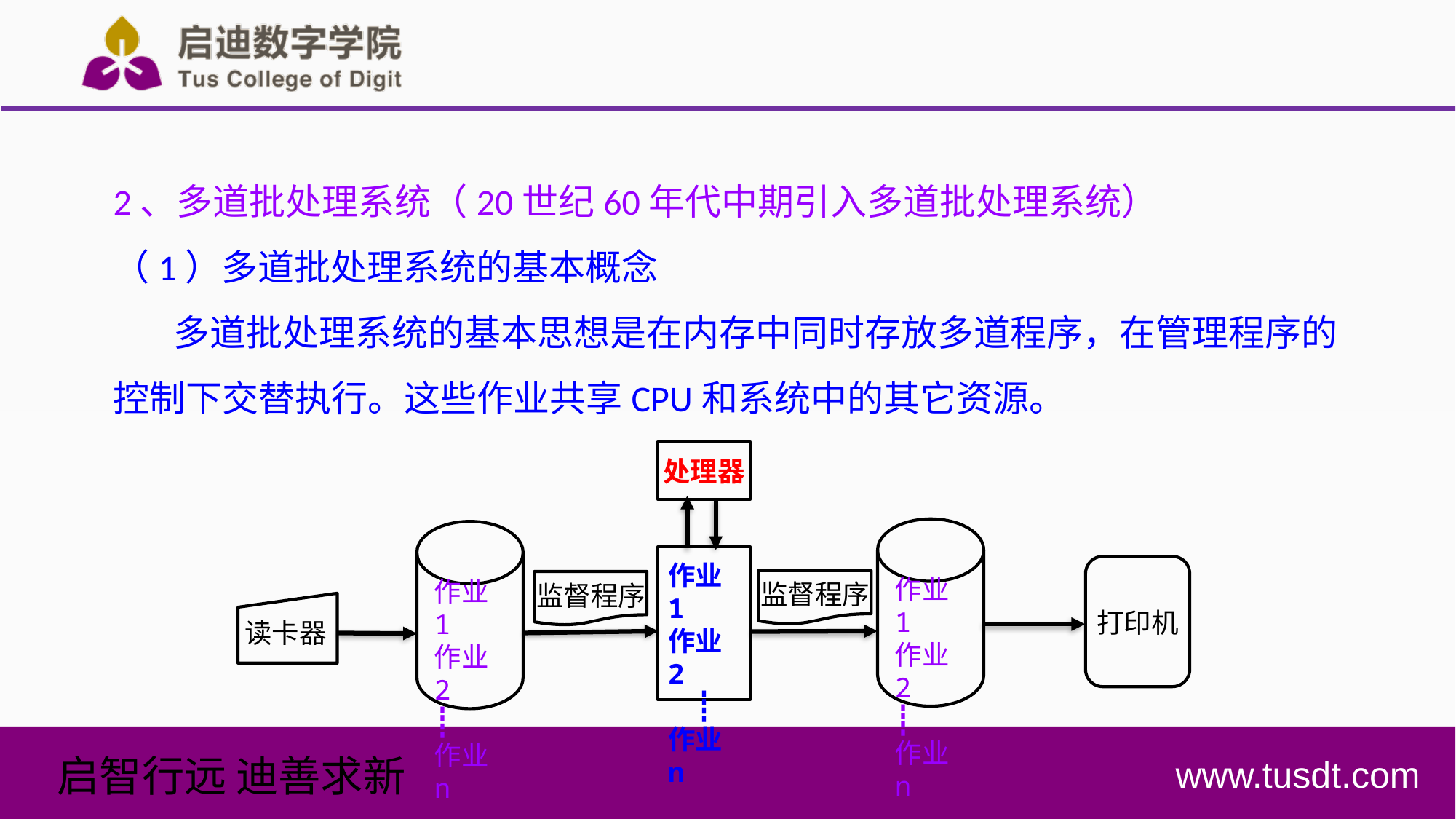

2、多道批处理系统（20世纪60年代中期引入多道批处理系统）
（1）多道批处理系统的基本概念
多道批处理系统的基本思想是在内存中同时存放多道程序，在管理程序的控制下交替执行。这些作业共享CPU和系统中的其它资源。

处理器

作业1
作业2
┋
作业n

作业1
作业2
┋
作业n
作业1
作业2
┋
作业n

监督程序

监督程序

打印机
读卡器